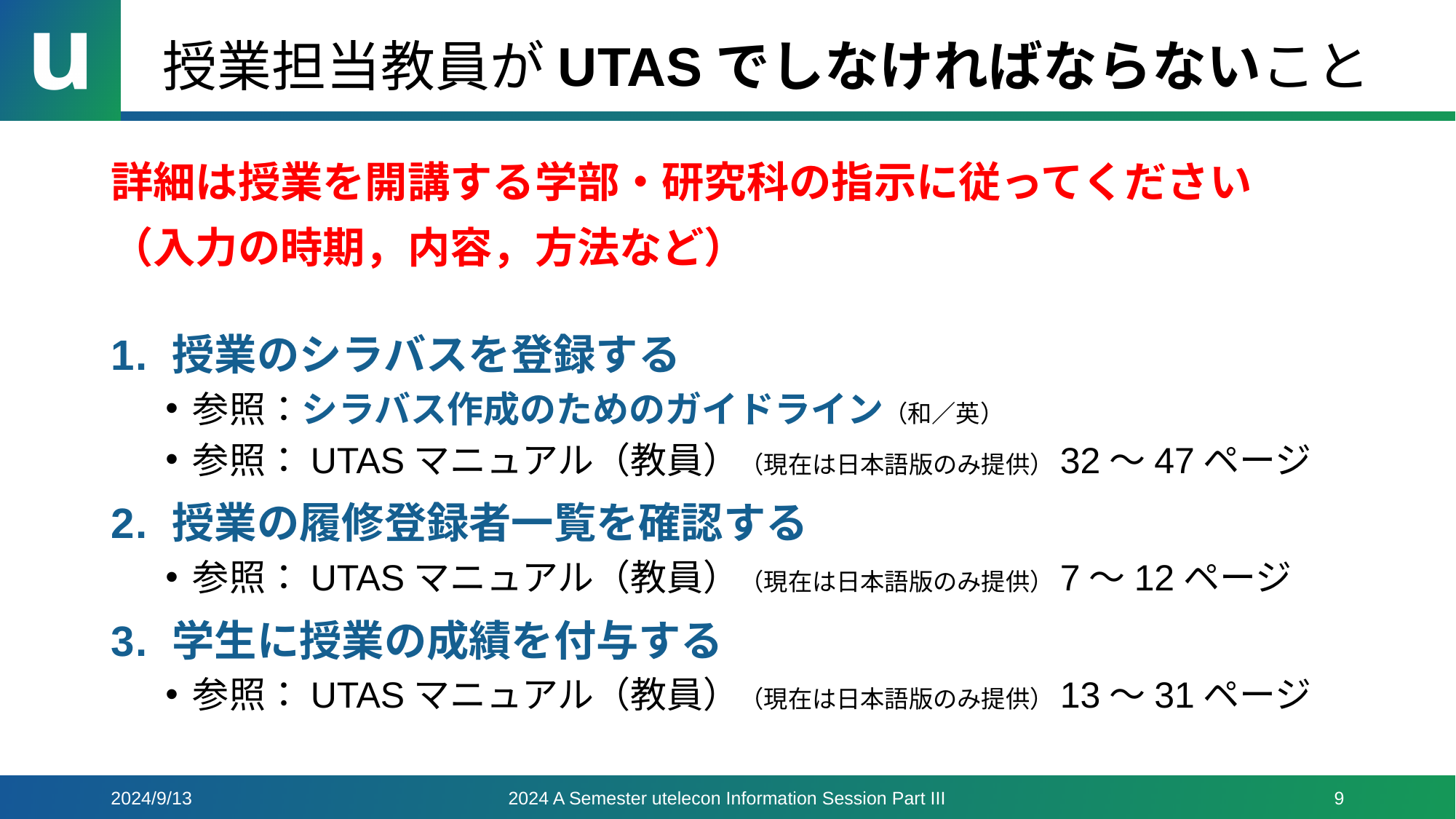

# 授業担当教員がUTASでしなければならないこと
詳細は授業を開講する学部・研究科の指示に従ってください
（入力の時期，内容，方法など）

授業のシラバスを登録する
参照：シラバス作成のためのガイドライン（和／英）
参照：UTASマニュアル（教員）（現在は日本語版のみ提供）32～47ページ
授業の履修登録者一覧を確認する
参照：UTASマニュアル（教員）（現在は日本語版のみ提供）7～12ページ
学生に授業の成績を付与する
参照：UTASマニュアル（教員）（現在は日本語版のみ提供）13～31ページ
2024/9/13
2024 A Semester utelecon Information Session Part III
9